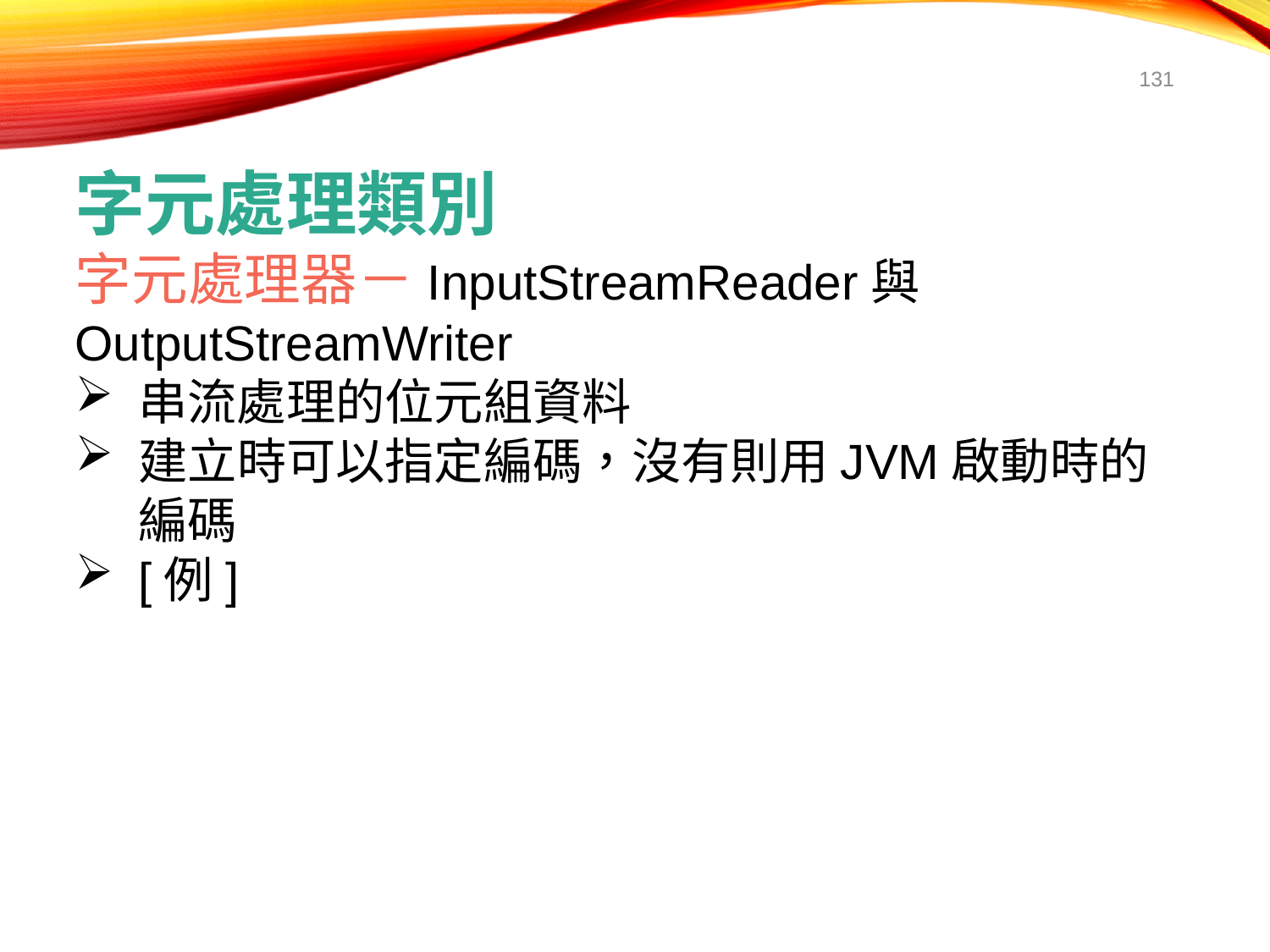

131
字元處理類別
字元處理器－InputStreamReader與OutputStreamWriter
串流處理的位元組資料
建立時可以指定編碼，沒有則用JVM啟動時的編碼
[例]